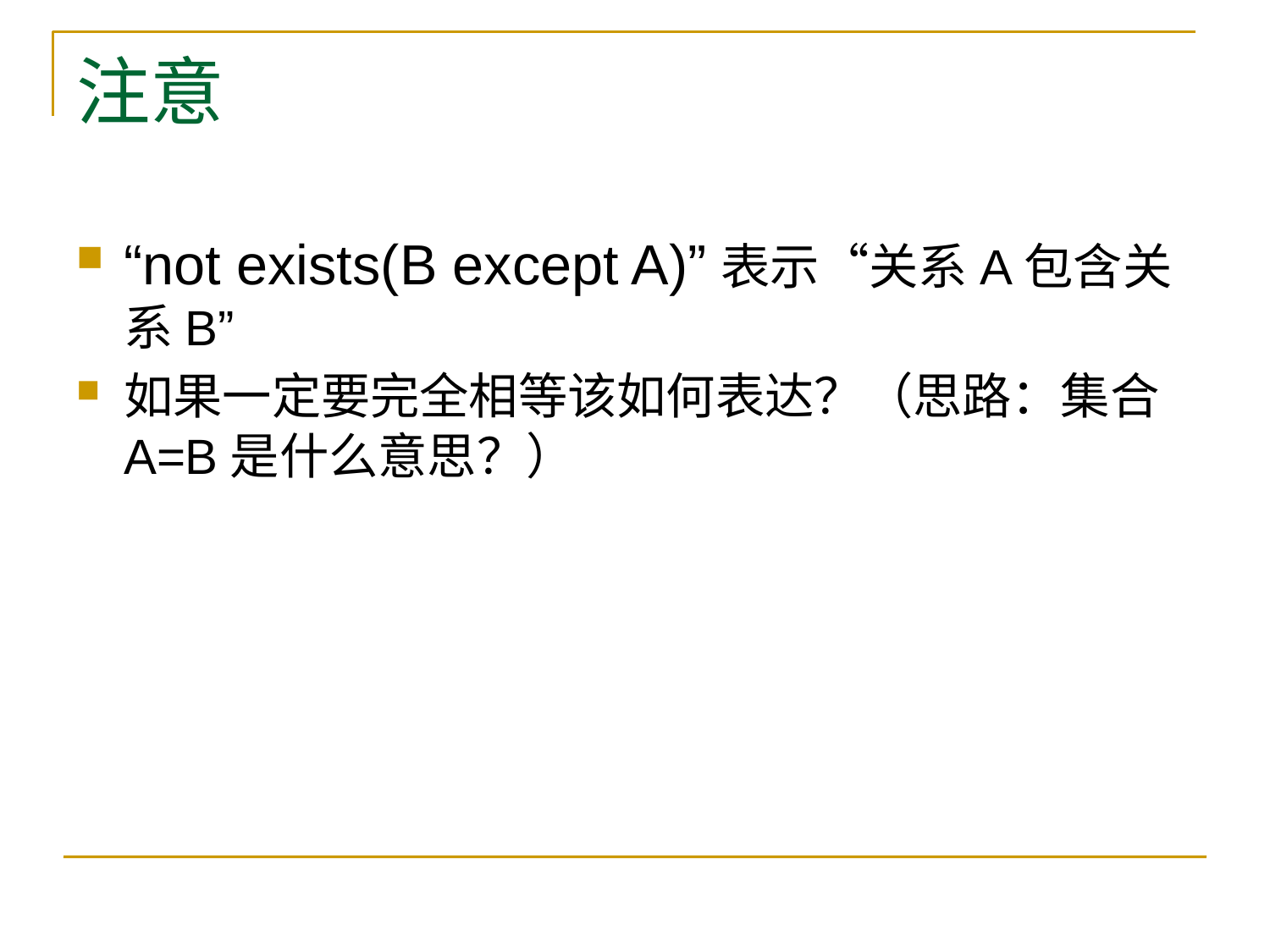

# 注意
“not exists(B except A)”表示“关系A包含关系B”
如果一定要完全相等该如何表达？（思路：集合A=B是什么意思？）